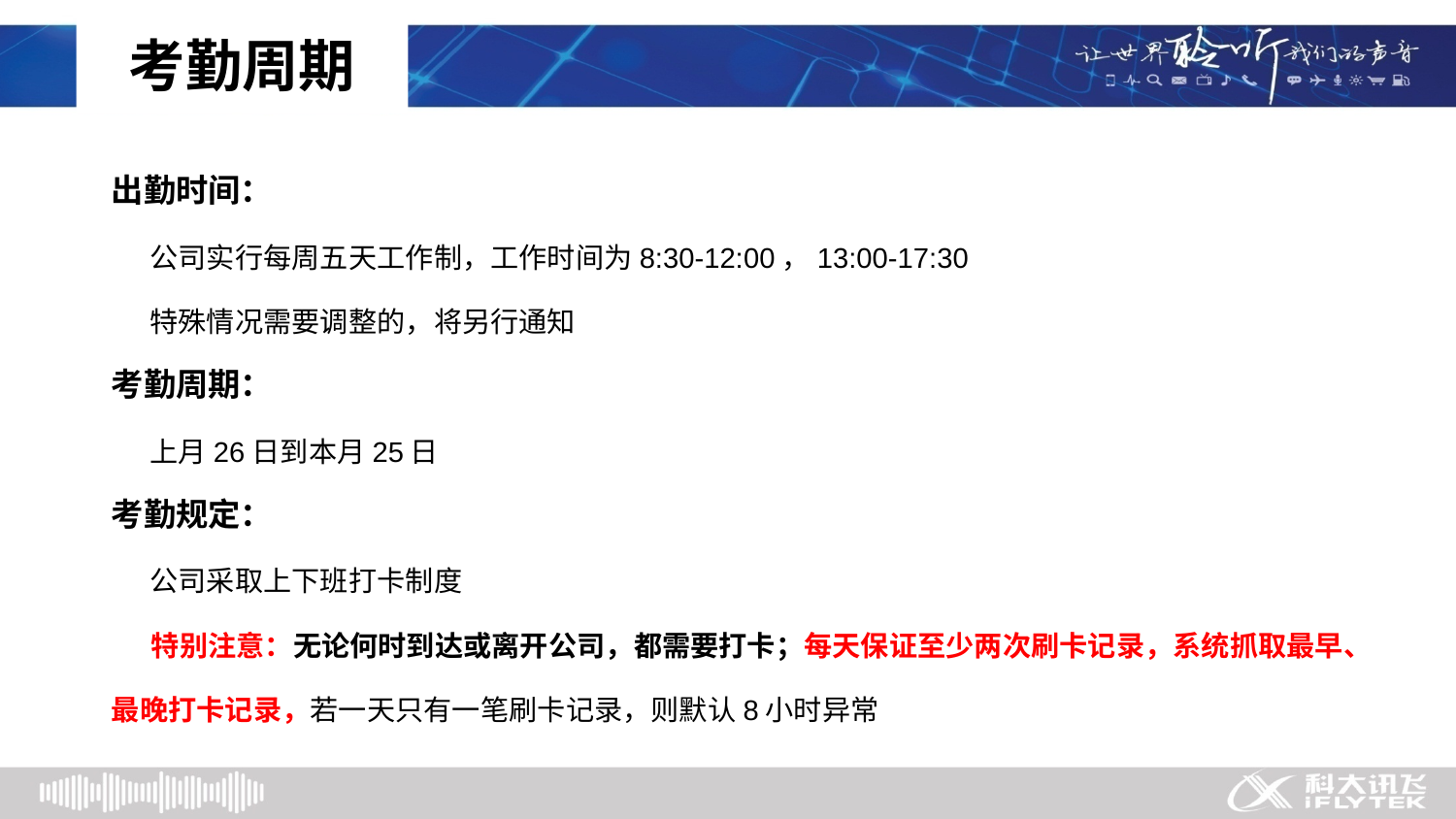

# 考勤周期
出勤时间：
     公司实行每周五天工作制，工作时间为8:30-12:00，13:00-17:30
     特殊情况需要调整的，将另行通知
考勤周期：
     上月26日到本月25日
考勤规定：
     公司采取上下班打卡制度
     特别注意：无论何时到达或离开公司，都需要打卡；每天保证至少两次刷卡记录，系统抓取最早、最晚打卡记录，若一天只有一笔刷卡记录，则默认8小时异常